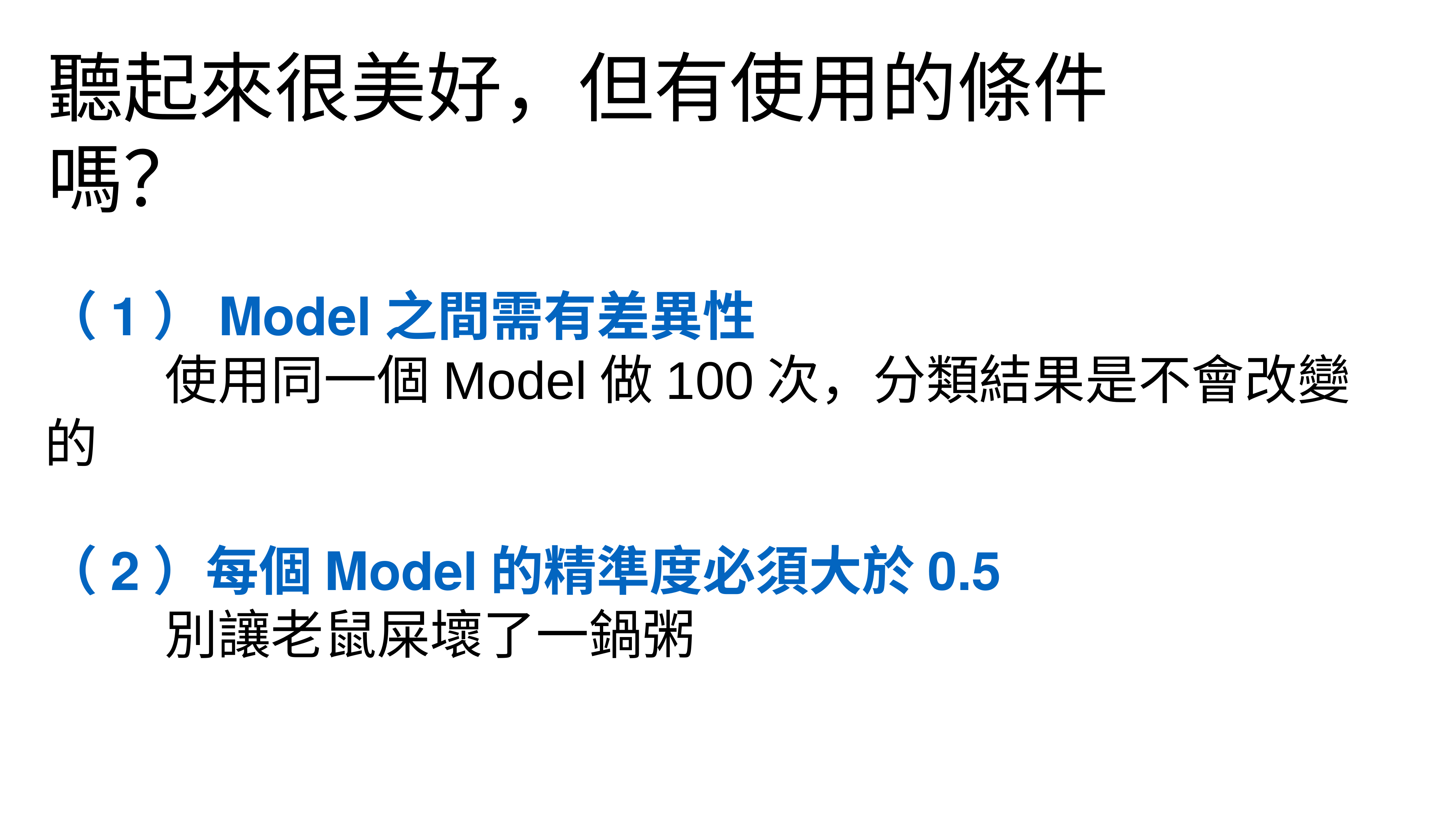

聽起來很美好，但有使用的條件嗎？
（1）Model之間需有差異性
         使用同一個Model做100次，分類結果是不會改變的

（2）每個Model的精準度必須大於0.5
         別讓老鼠屎壞了一鍋粥